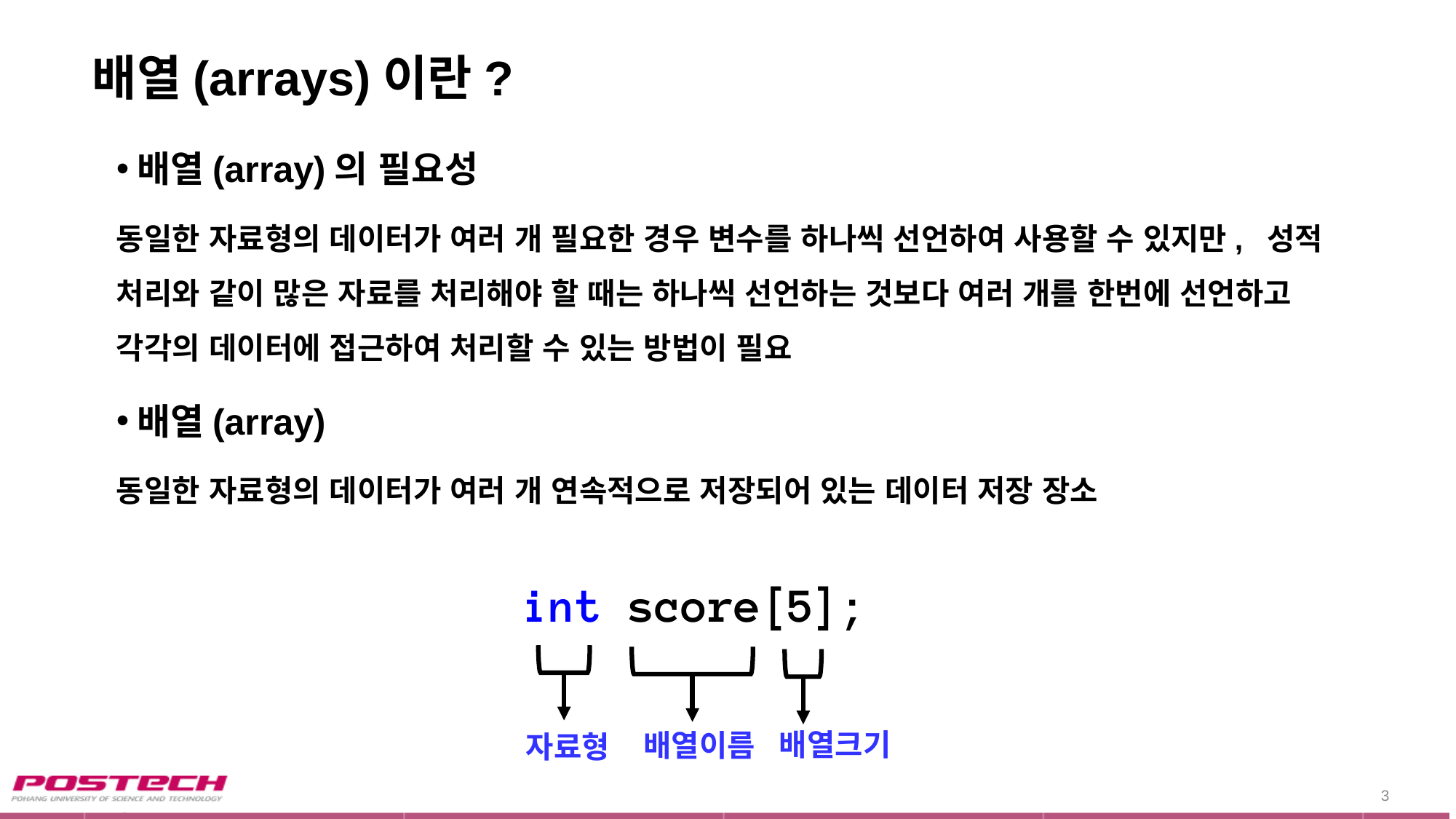

# 배열(arrays)이란?
배열(array)의 필요성
동일한 자료형의 데이터가 여러 개 필요한 경우 변수를 하나씩 선언하여 사용할 수 있지만,  성적 처리와 같이 많은 자료를 처리해야 할 때는 하나씩 선언하는 것보다 여러 개를 한번에 선언하고 각각의 데이터에 접근하여 처리할 수 있는 방법이 필요
배열(array)
동일한 자료형의 데이터가 여러 개 연속적으로 저장되어 있는 데이터 저장 장소

 int score[5];

배열크기
배열이름
자료형
3